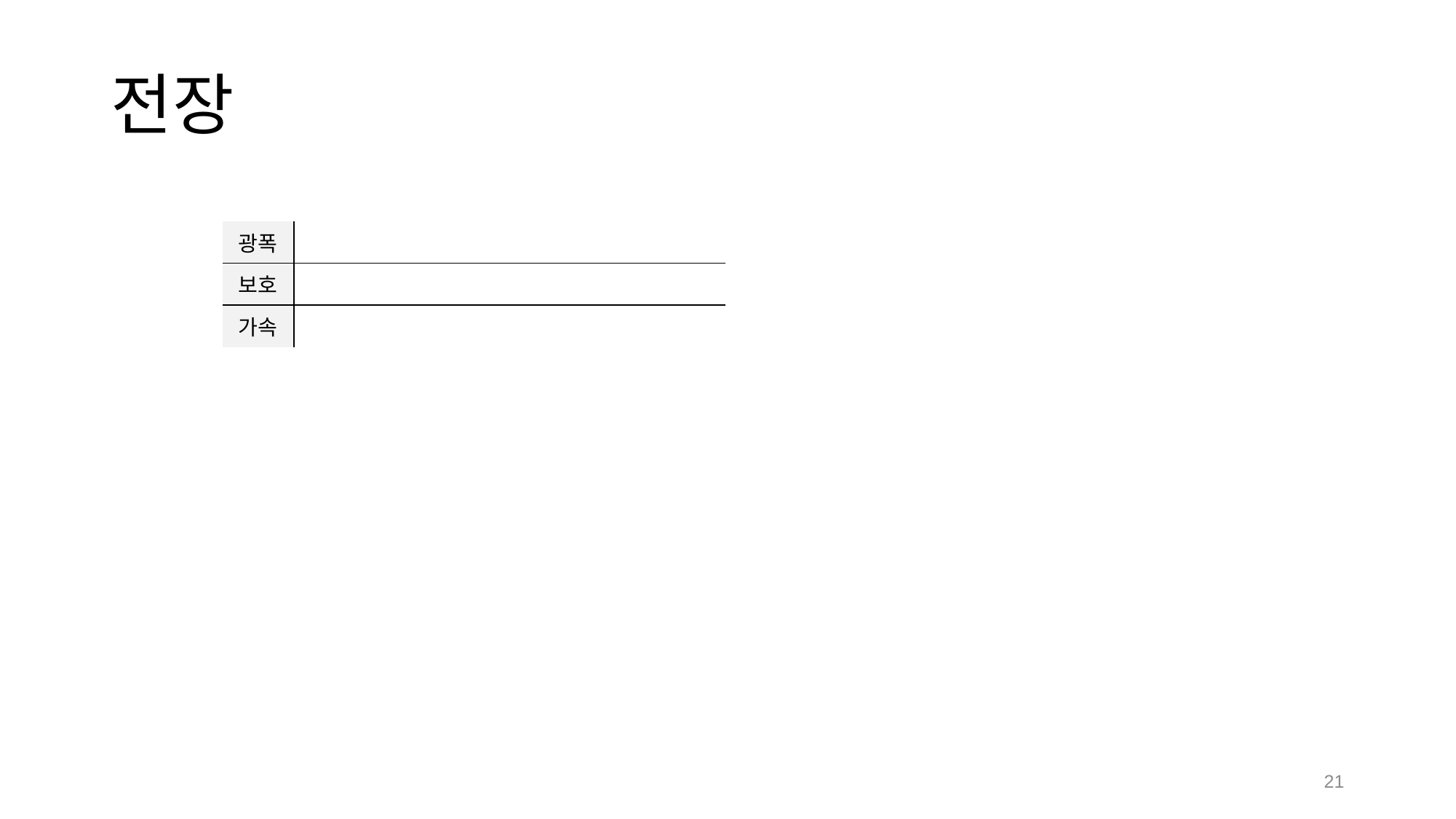

# 전장
| 광폭 |  |
| --- | --- |
| 보호 |  |
| 가속 |  |
21